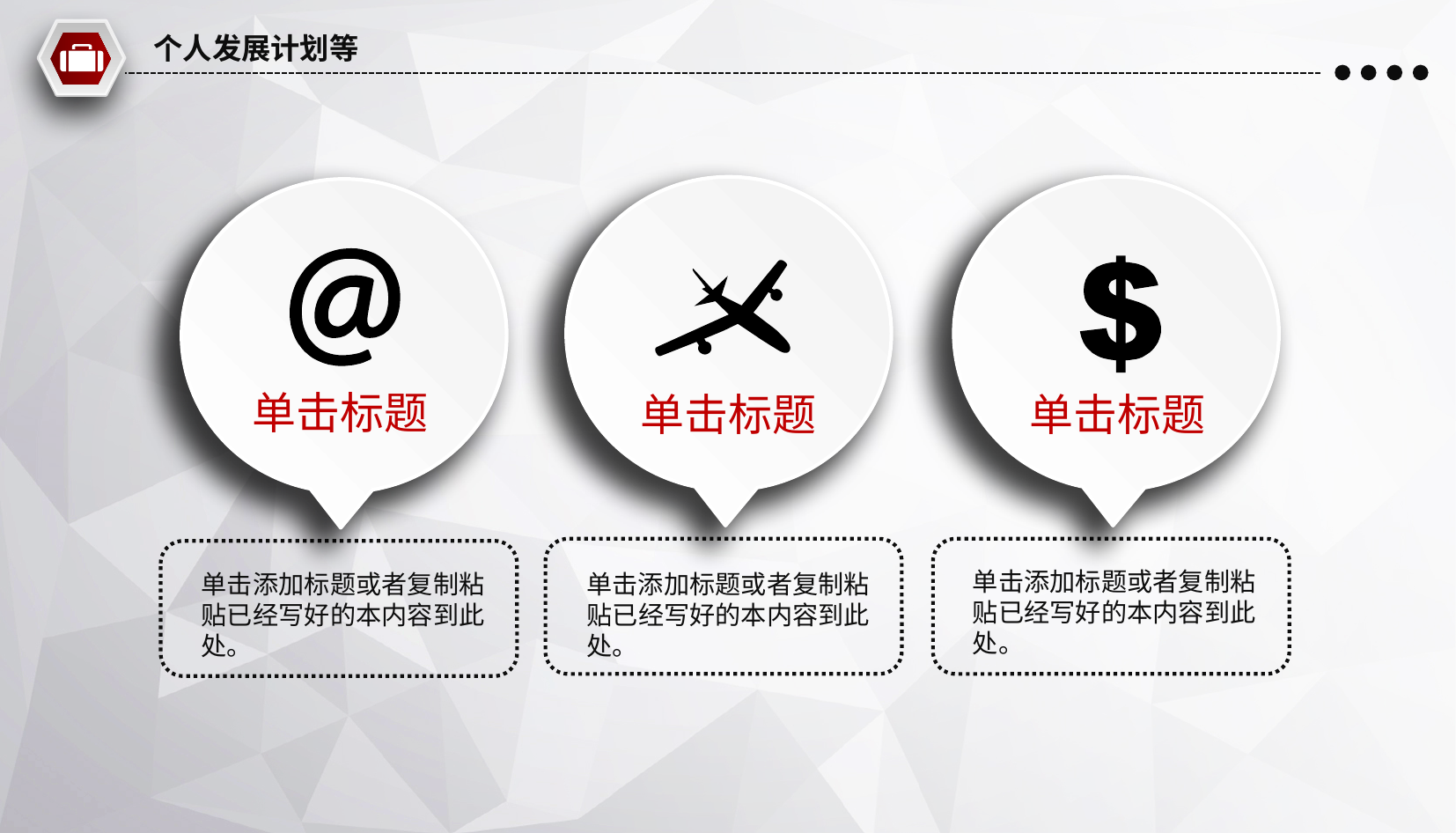

个人发展计划等

单击标题

单击标题

单击标题

单击添加标题或者复制粘
贴已经写好的本内容到此
处。

单击添加标题或者复制粘
贴已经写好的本内容到此
处。

单击添加标题或者复制粘
贴已经写好的本内容到此
处。